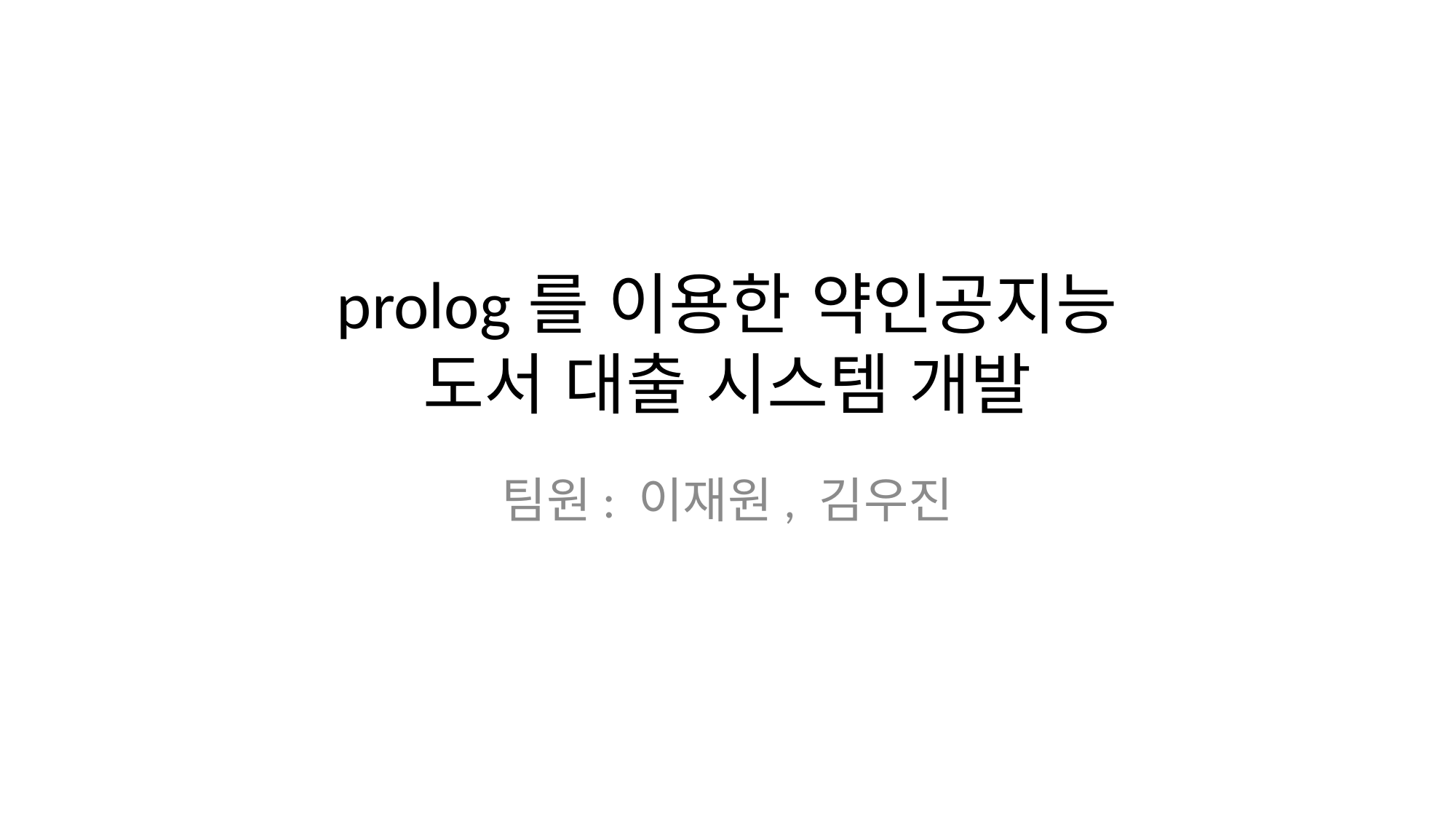

# prolog를 이용한 약인공지능 도서 대출 시스템 개발
팀원: 이재원, 김우진